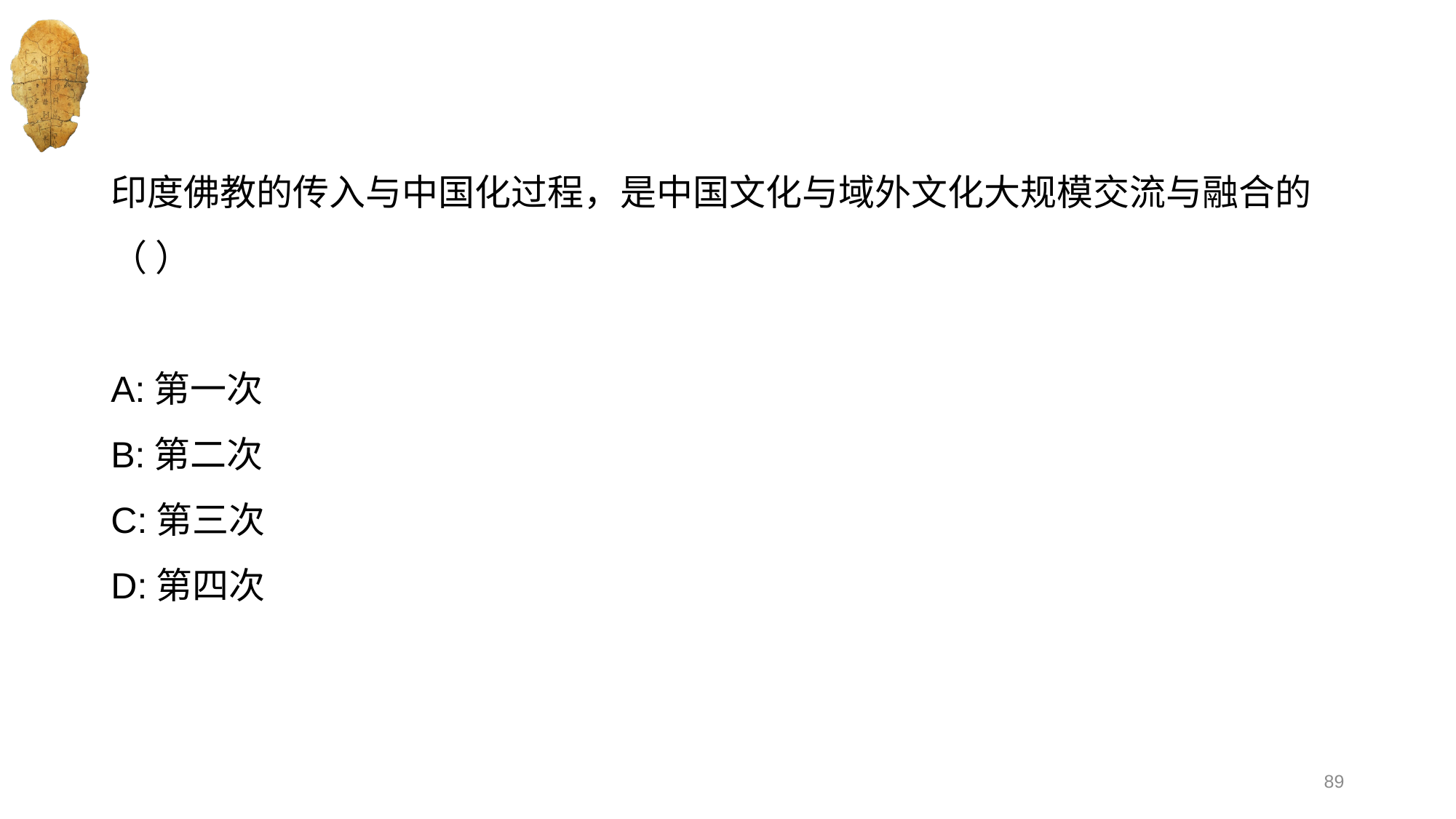

#
印度佛教的传入与中国化过程，是中国文化与域外文化大规模交流与融合的（ ）

A:第一次
B:第二次
C:第三次
D:第四次

89